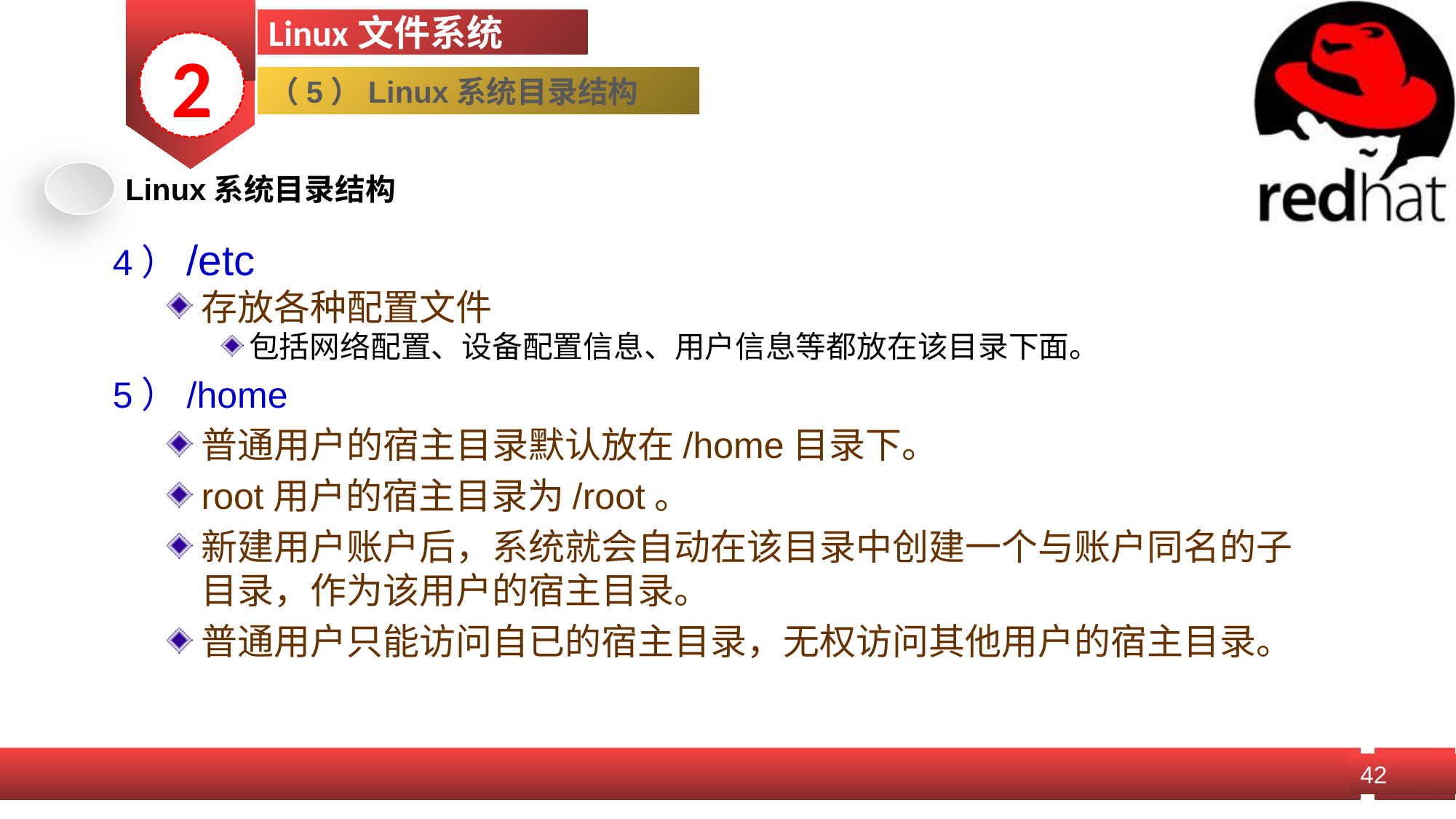

Linux文件系统
2
（5）Linux系统目录结构

Linux系统目录结构
4）/etc
存放各种配置文件
包括网络配置、设备配置信息、用户信息等都放在该目录下面。
5）/home
普通用户的宿主目录默认放在/home目录下。
root用户的宿主目录为/root。
新建用户账户后，系统就会自动在该目录中创建一个与账户同名的子目录，作为该用户的宿主目录。
普通用户只能访问自已的宿主目录，无权访问其他用户的宿主目录。